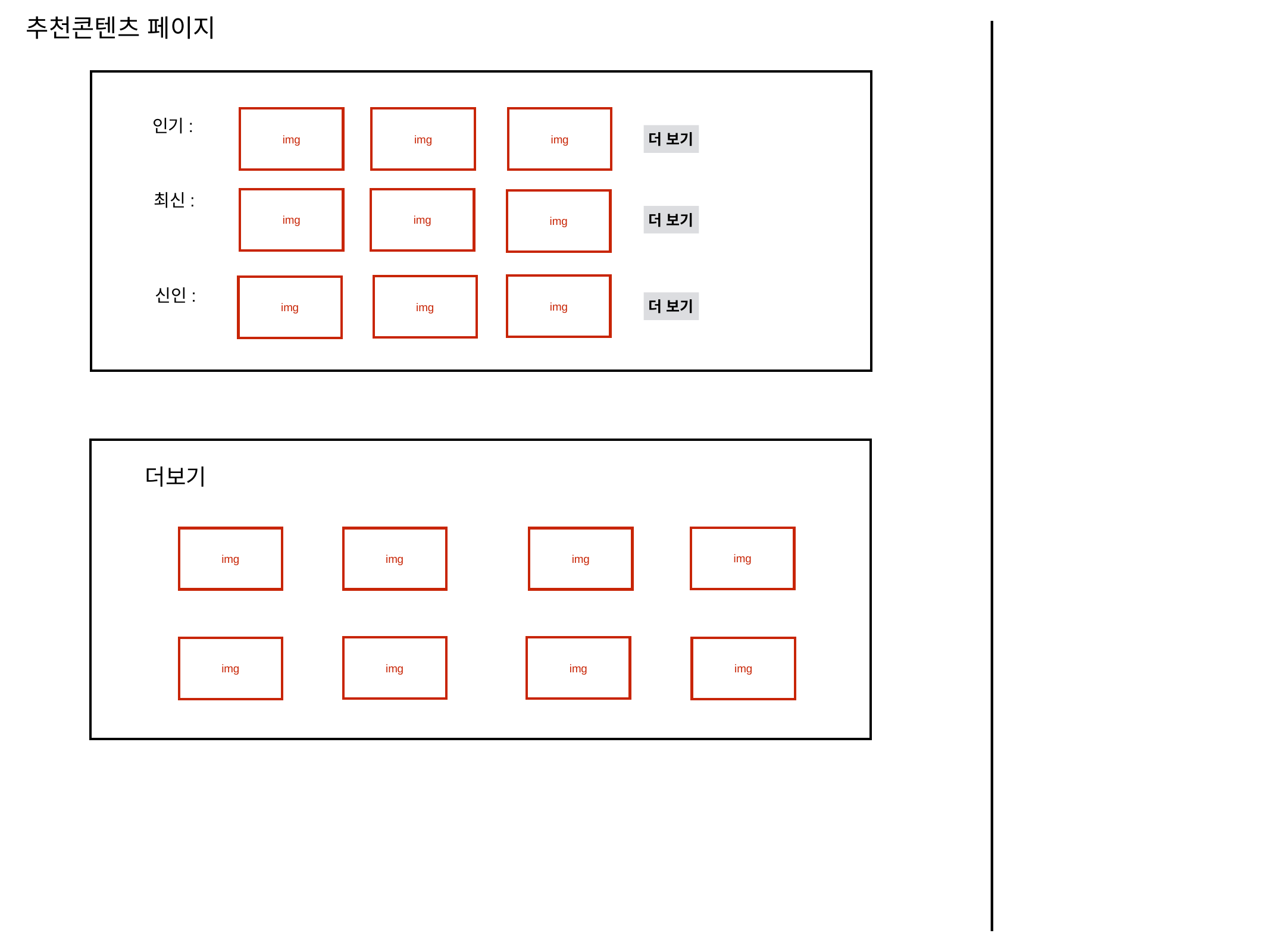

추천콘텐츠 페이지

img
img
img
인기:

더 보기
최신:

img
img
img
더 보기
img
img
img
신인:

더 보기

더보기
img
img
img
img
img
img
img
img